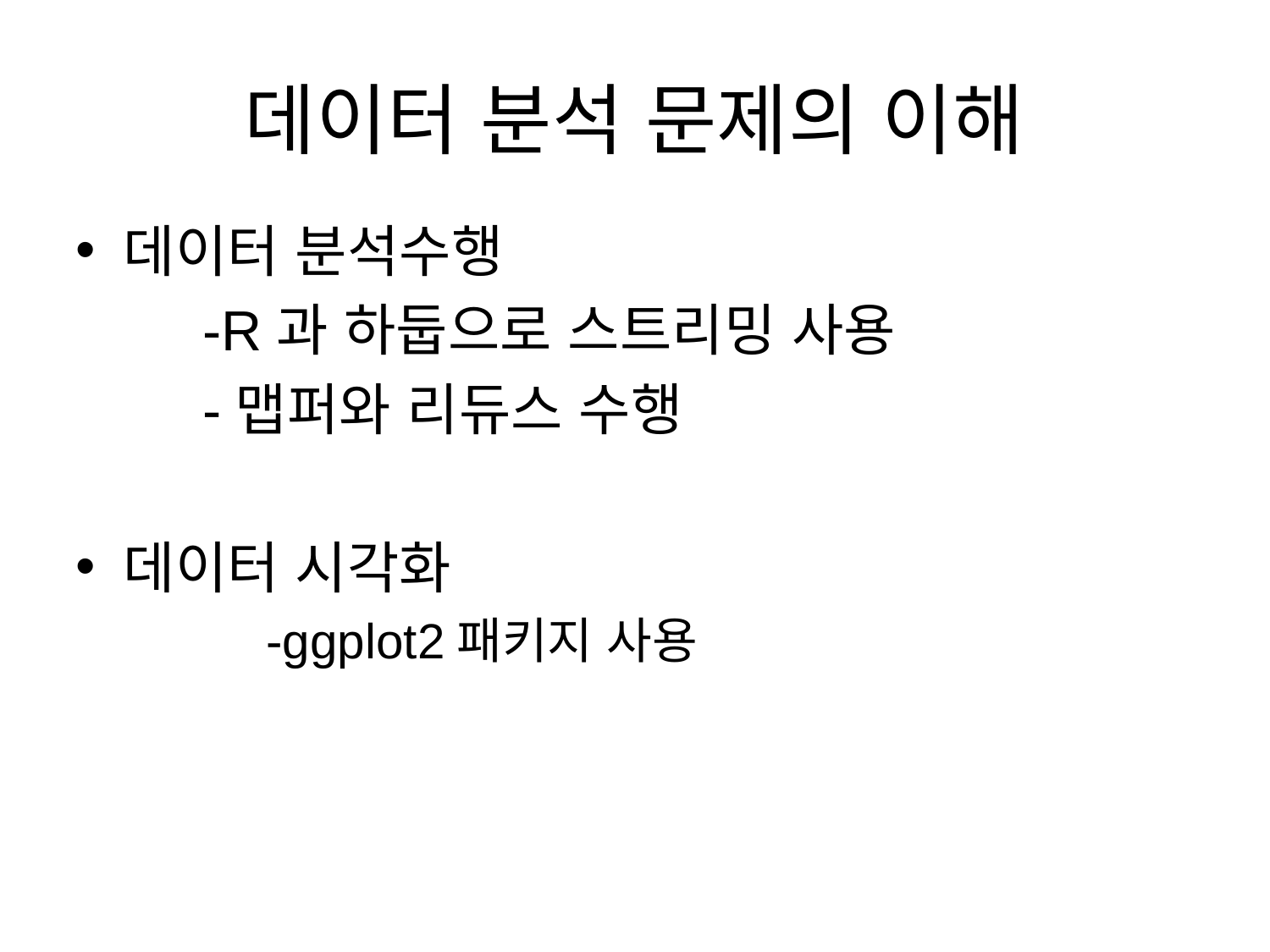

# 데이터 분석 문제의 이해
데이터 분석수행
 	-R과 하둡으로 스트리밍 사용
	-맵퍼와 리듀스 수행

데이터 시각화
	-ggplot2패키지 사용